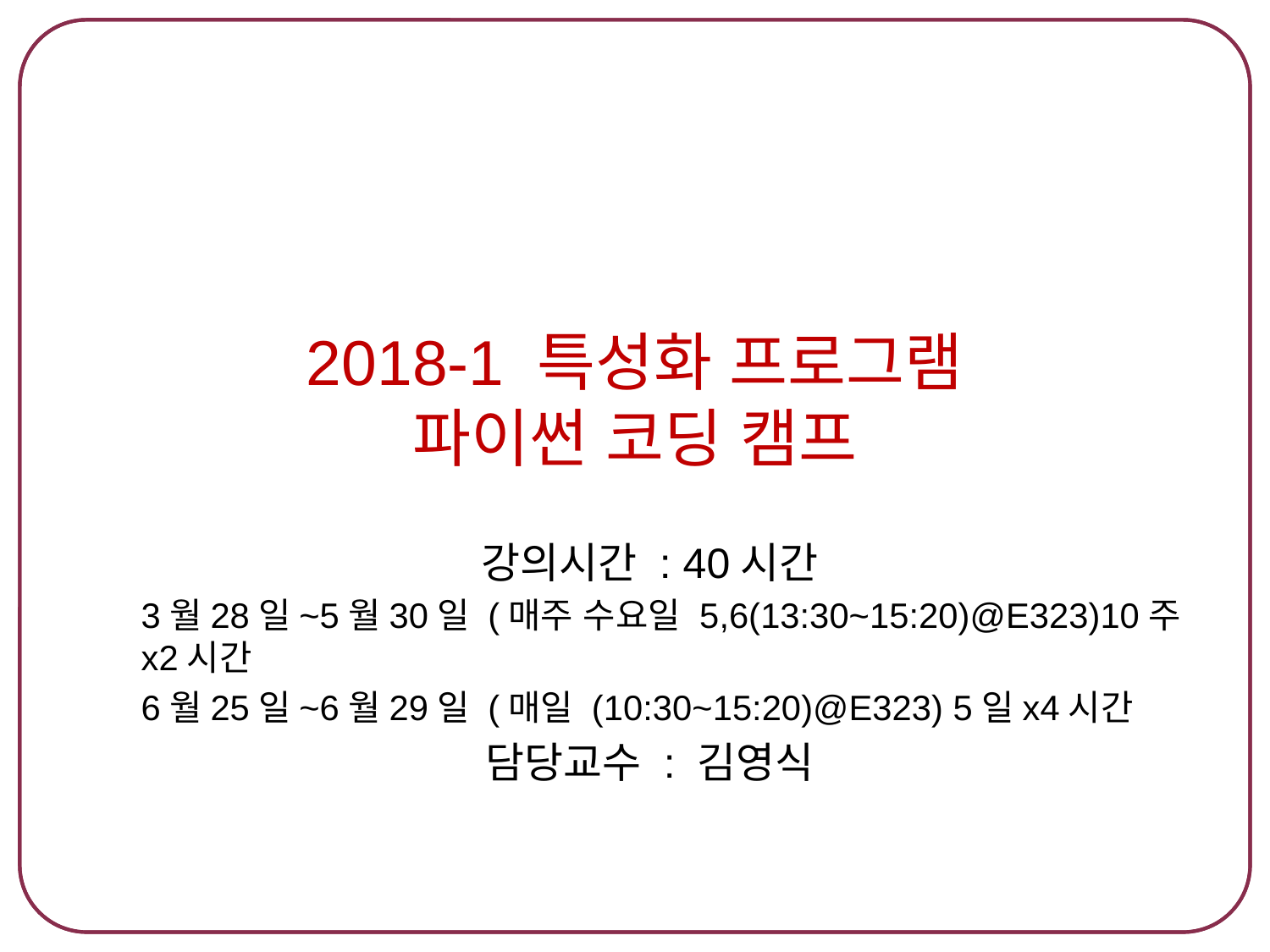

# 2018-1 특성화 프로그램 파이썬 코딩 캠프
강의시간 : 40시간
3월28일~5월30일 (매주 수요일 5,6(13:30~15:20)@E323)10주x2시간
6월25일~6월29일 (매일 (10:30~15:20)@E323) 5일x4시간
담당교수 : 김영식